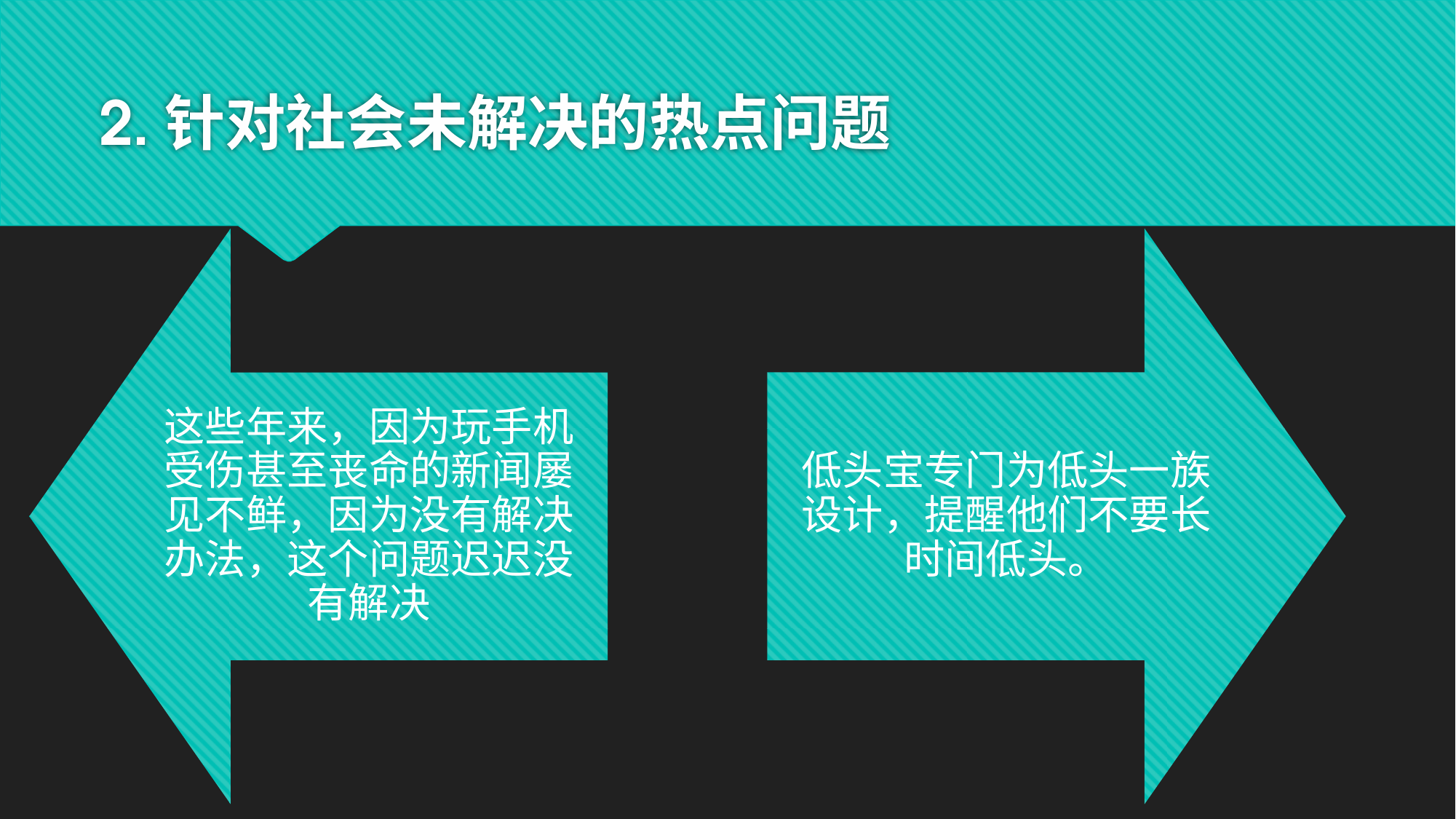

# 2.针对社会未解决的热点问题
这些年来，因为玩手机受伤甚至丧命的新闻屡见不鲜，因为没有解决办法，这个问题迟迟没有解决
低头宝专门为低头一族设计，提醒他们不要长时间低头。